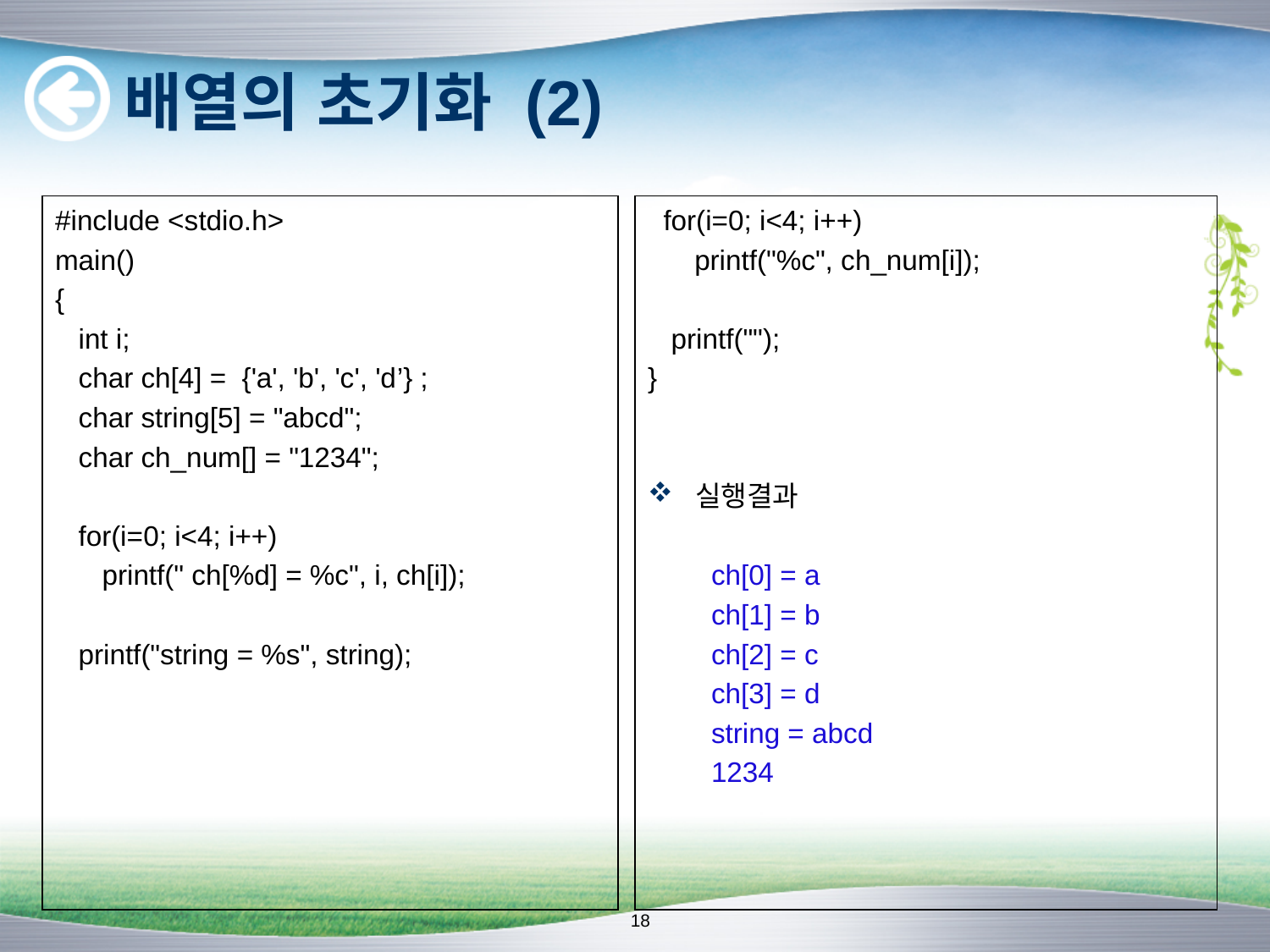

# 배열의 초기화 (2)
#include <stdio.h>
main()
{
   int i;
   char ch[4] =  {'a', 'b', 'c', 'd’} ;
   char string[5] = "abcd";
   char ch_num[] = "1234";

   for(i=0; i<4; i++)
      printf(" ch[%d] = %c", i, ch[i]);

   printf("string = %s", string);
  for(i=0; i<4; i++)
      printf("%c", ch_num[i]);

   printf("");
}

실행결과

ch[0] = a
ch[1] = b
ch[2] = c
ch[3] = d
string = abcd
1234
18